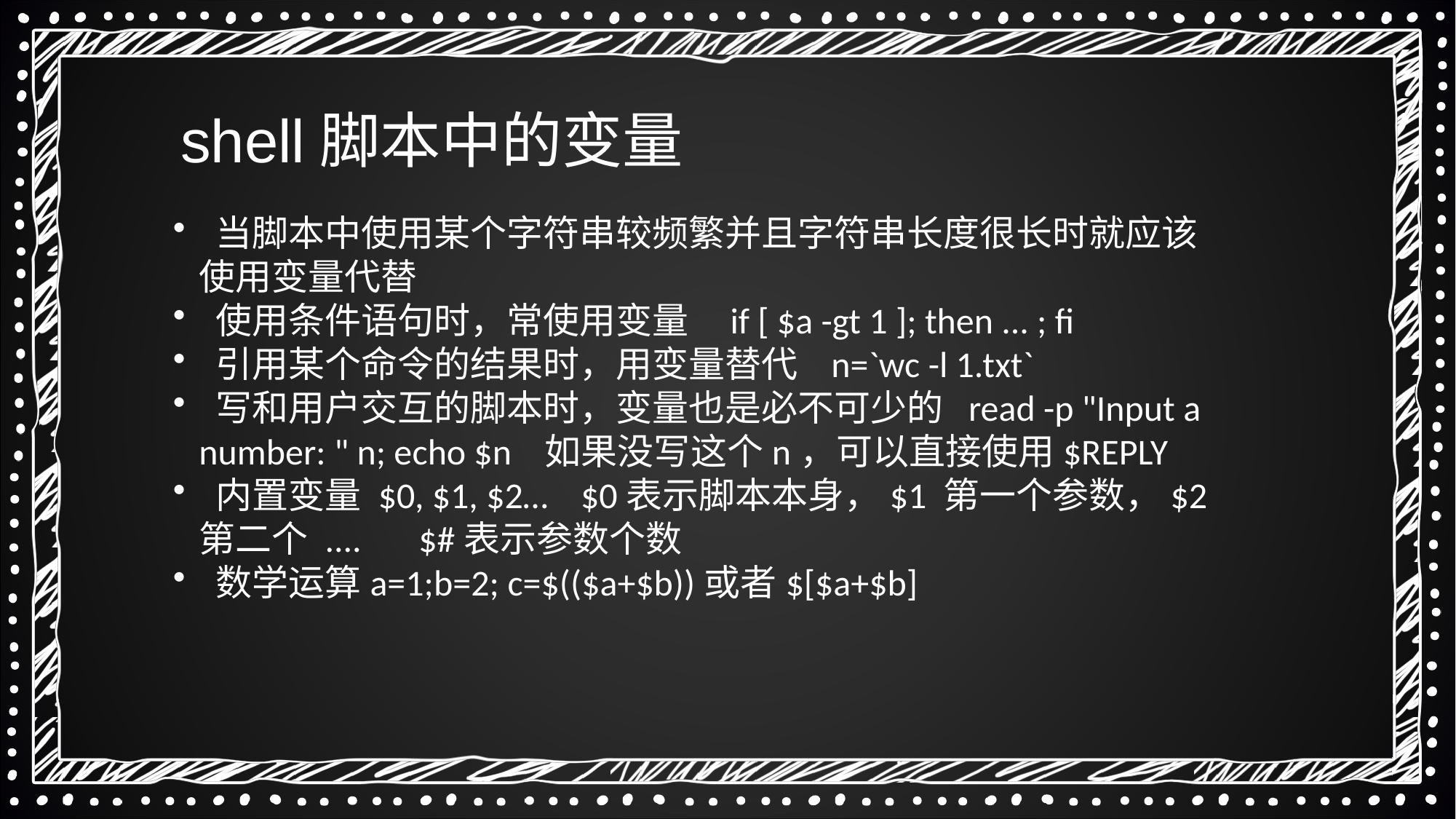

shell脚本中的变量
 当脚本中使用某个字符串较频繁并且字符串长度很长时就应该使用变量代替
 使用条件语句时，常使用变量    if [ $a -gt 1 ]; then ... ; fi
 引用某个命令的结果时，用变量替代   n=`wc -l 1.txt`
 写和用户交互的脚本时，变量也是必不可少的  read -p "Input a number: " n; echo $n   如果没写这个n，可以直接使用$REPLY
 内置变量 $0, $1, $2…    $0表示脚本本身，$1 第一个参数，$2 第二个 ....       $#表示参数个数
 数学运算a=1;b=2; c=$(($a+$b))或者$[$a+$b]